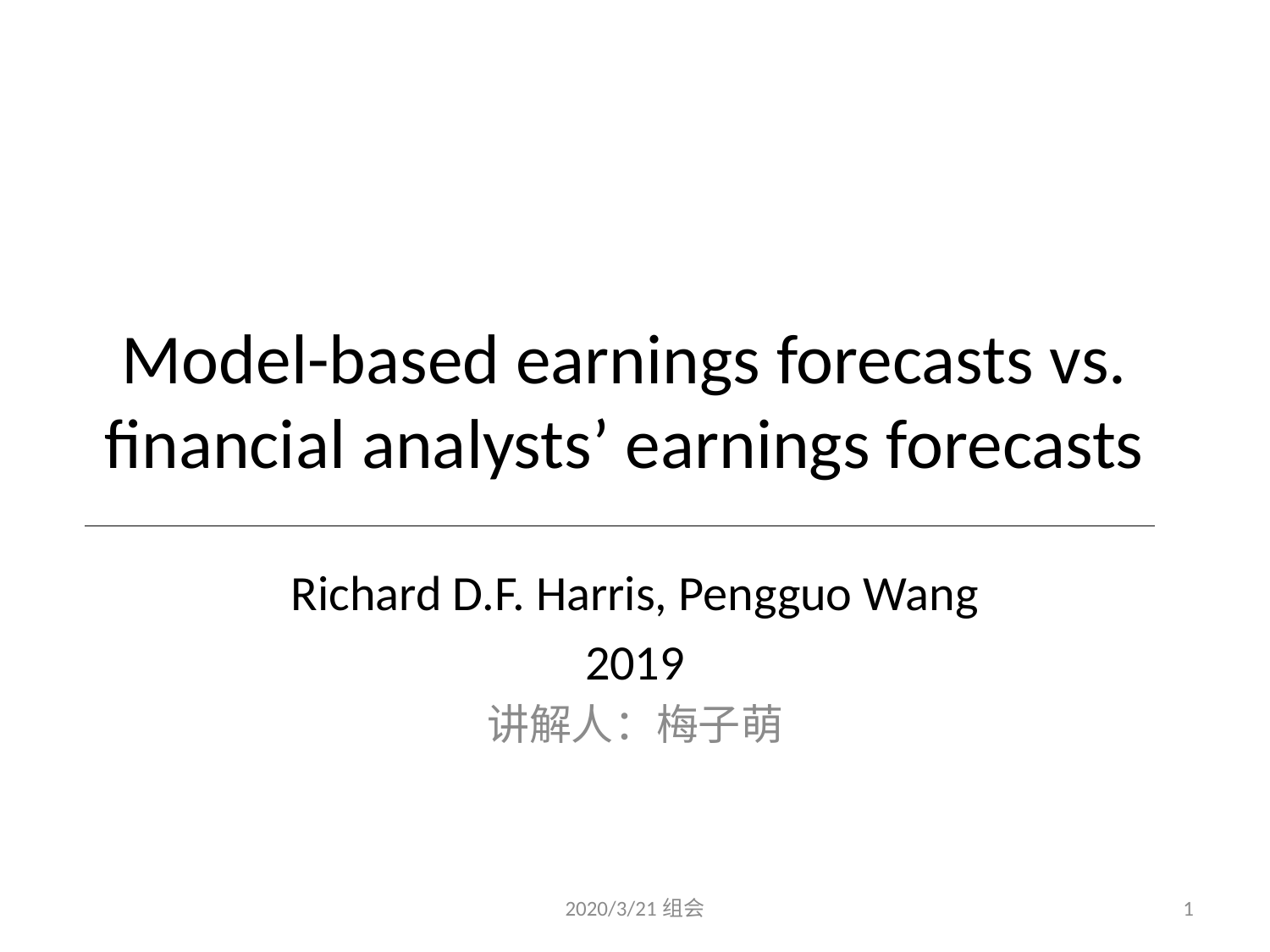

# Model-based earnings forecasts vs. financial analysts’ earnings forecasts

Richard D.F. Harris, Pengguo Wang
2019
讲解人：梅子萌

2020/3/21组会
1